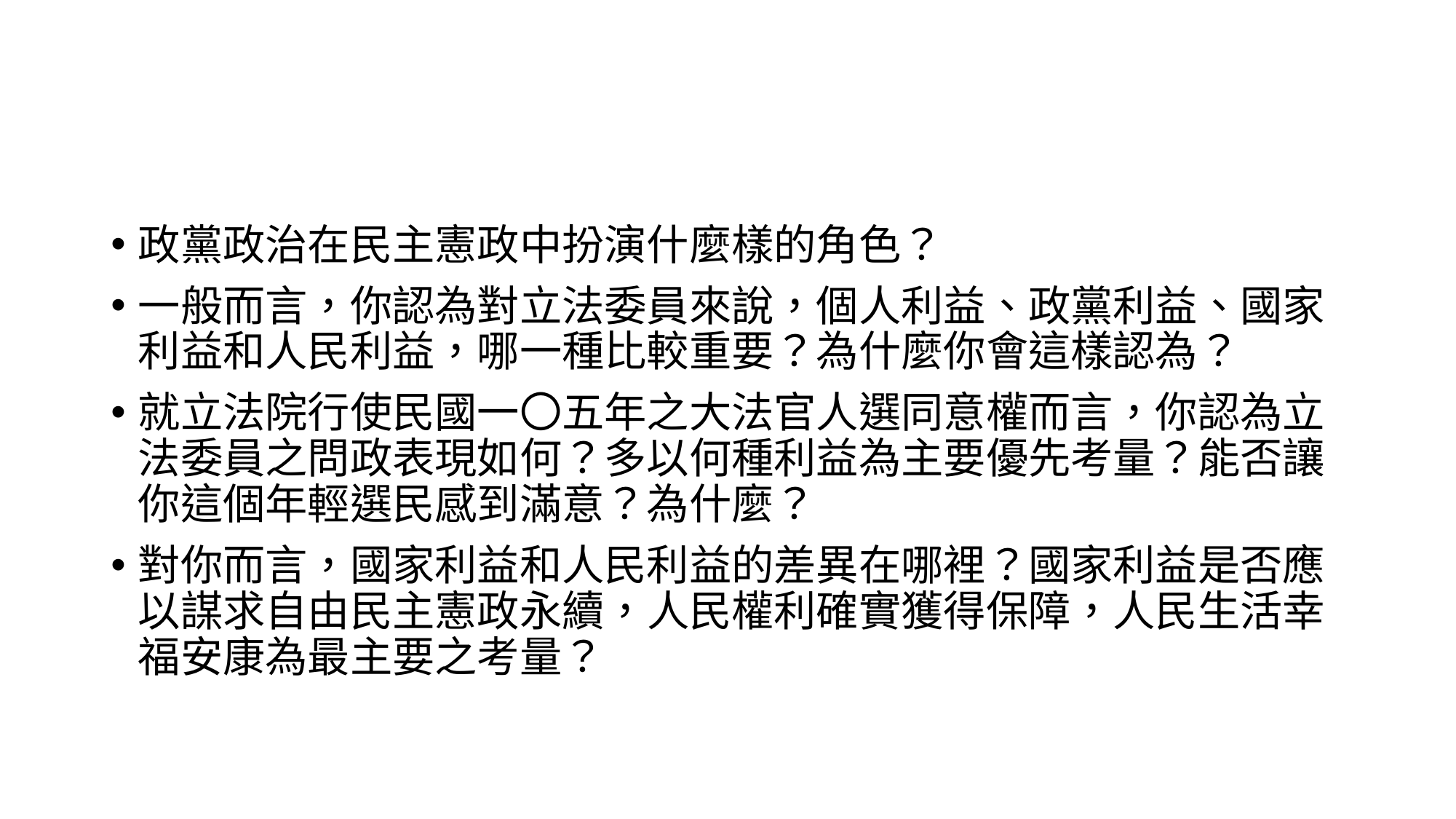

#
政黨政治在民主憲政中扮演什麼樣的角色？
一般而言，你認為對立法委員來說，個人利益、政黨利益、國家利益和人民利益，哪一種比較重要？為什麼你會這樣認為？
就立法院行使民國一〇五年之大法官人選同意權而言，你認為立法委員之問政表現如何？多以何種利益為主要優先考量？能否讓你這個年輕選民感到滿意？為什麼？
對你而言，國家利益和人民利益的差異在哪裡？國家利益是否應以謀求自由民主憲政永續，人民權利確實獲得保障，人民生活幸福安康為最主要之考量？